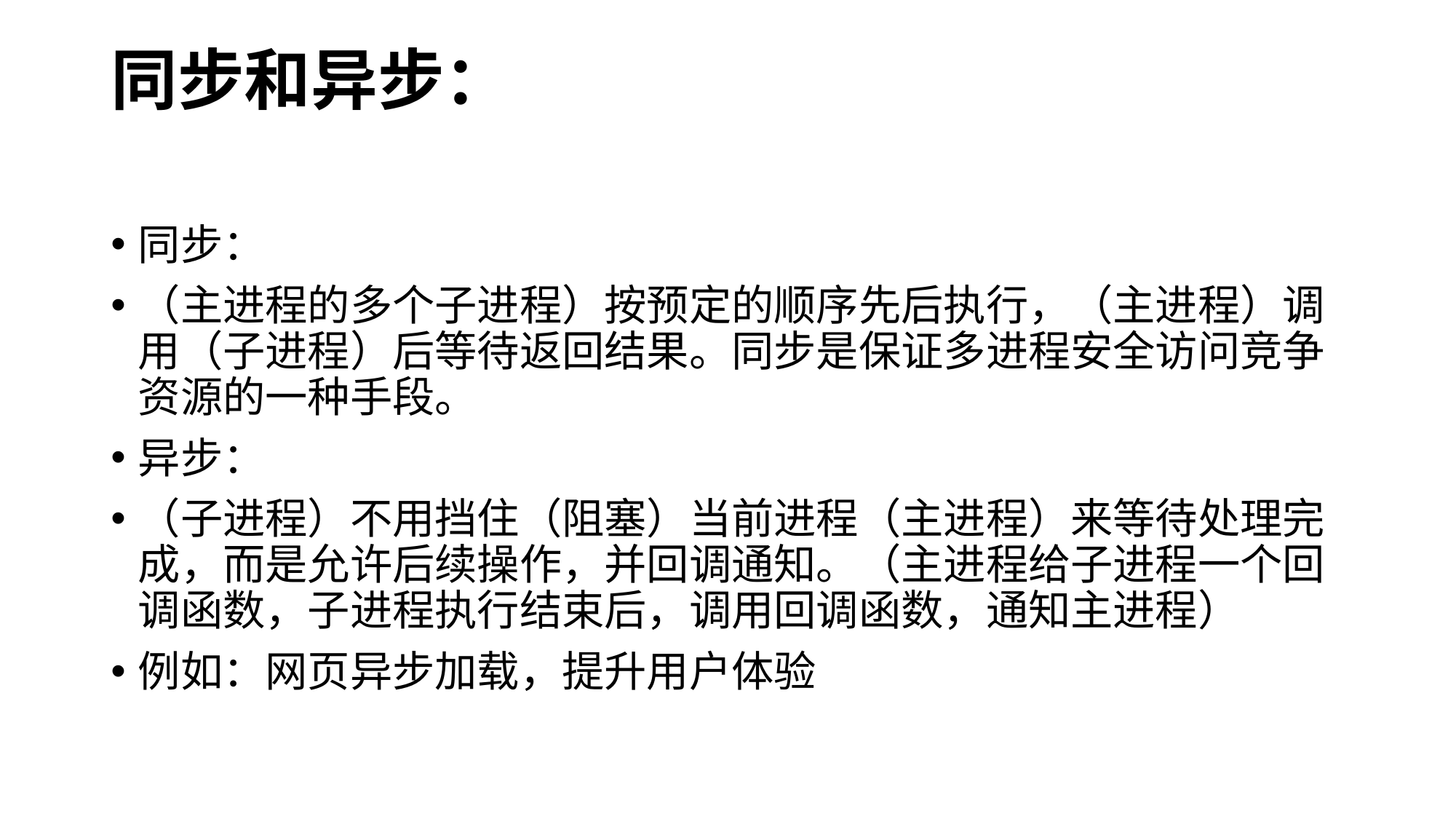

# 同步和异步：
同步：
（主进程的多个子进程）按预定的顺序先后执行，（主进程）调用（子进程）后等待返回结果。同步是保证多进程安全访问竞争资源的一种手段。
异步：
（子进程）不用挡住（阻塞）当前进程（主进程）来等待处理完成，而是允许后续操作，并回调通知。（主进程给子进程一个回调函数，子进程执行结束后，调用回调函数，通知主进程）
例如：网页异步加载，提升用户体验